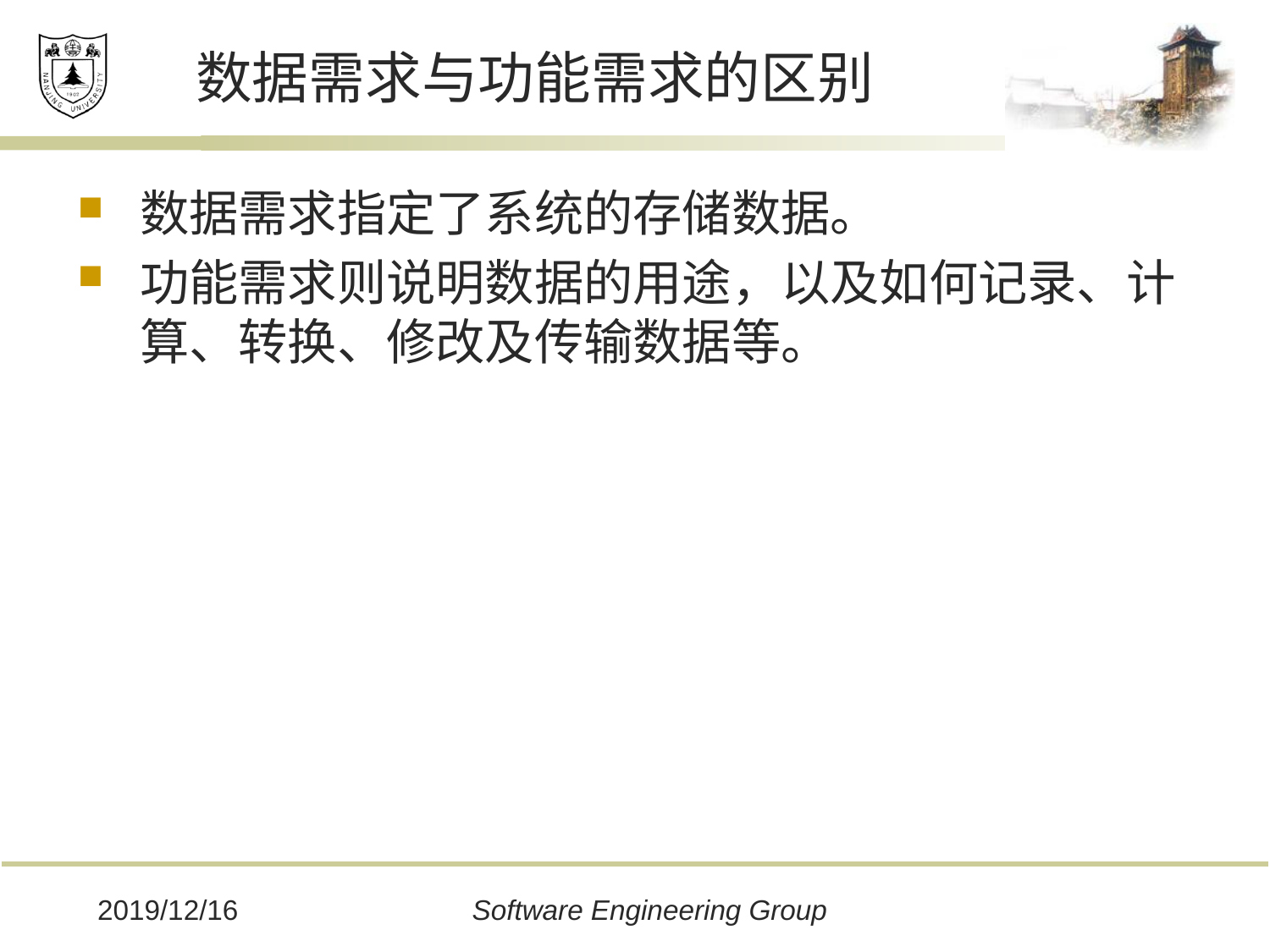

# 数据需求与功能需求的区别
数据需求指定了系统的存储数据。
功能需求则说明数据的用途，以及如何记录、计算、转换、修改及传输数据等。

2019/12/16
Software Engineering Group